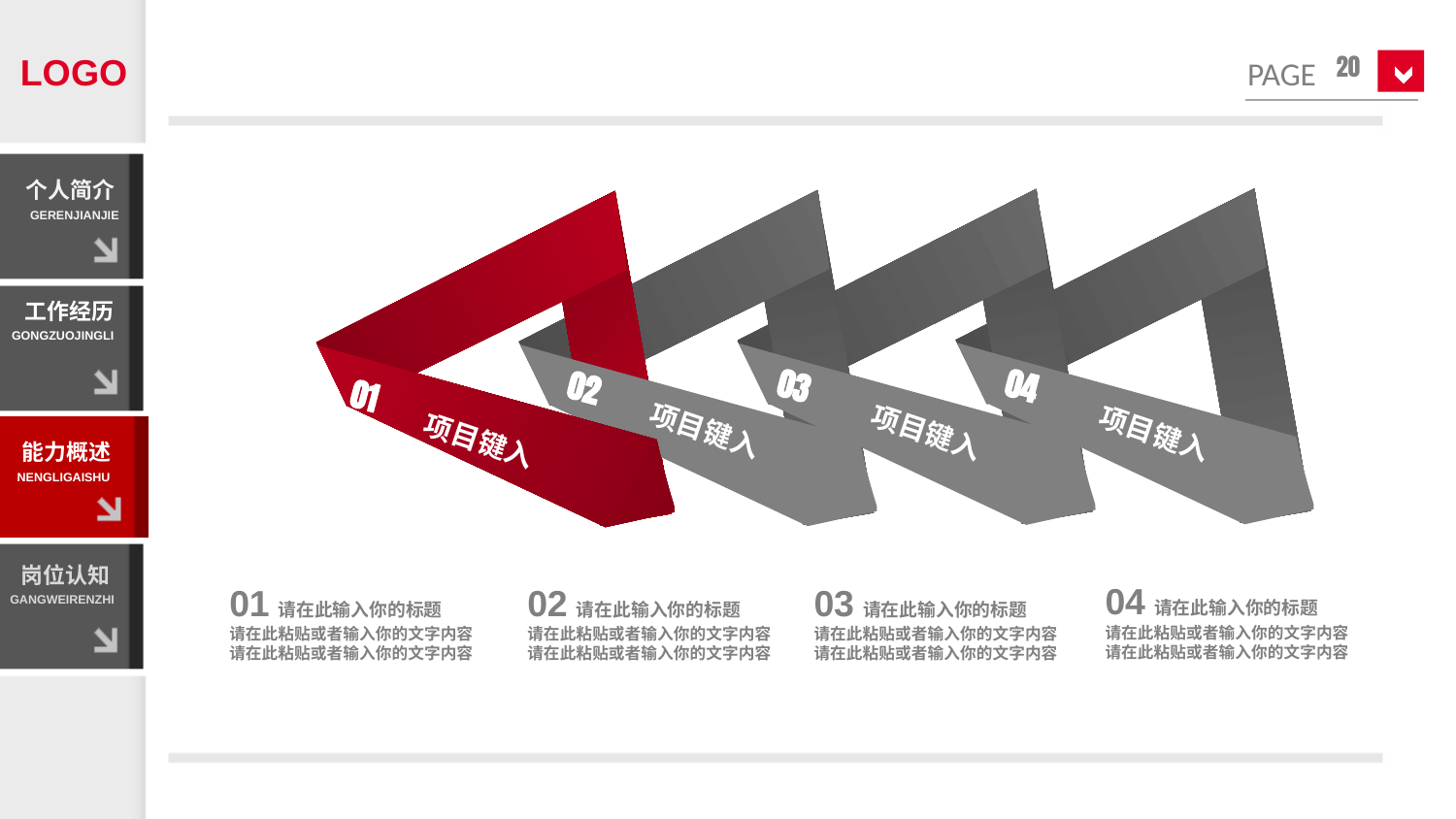

LOGO
20

个人简介
GERENJIANJIE

工作经历
GONGZUOJINGLI

03
项目键入

04
项目键入
02

01
项目键入
项目键入
能力概述
NENGLIGAISHU
岗位认知
GANGWEIRENZHI
04请在此输入你的标题
请在此粘贴或者输入你的文字内容
请在此粘贴或者输入你的文字内容
01请在此输入你的标题
请在此粘贴或者输入你的文字内容
请在此粘贴或者输入你的文字内容
02请在此输入你的标题
请在此粘贴或者输入你的文字内容
请在此粘贴或者输入你的文字内容
03请在此输入你的标题
请在此粘贴或者输入你的文字内容
请在此粘贴或者输入你的文字内容